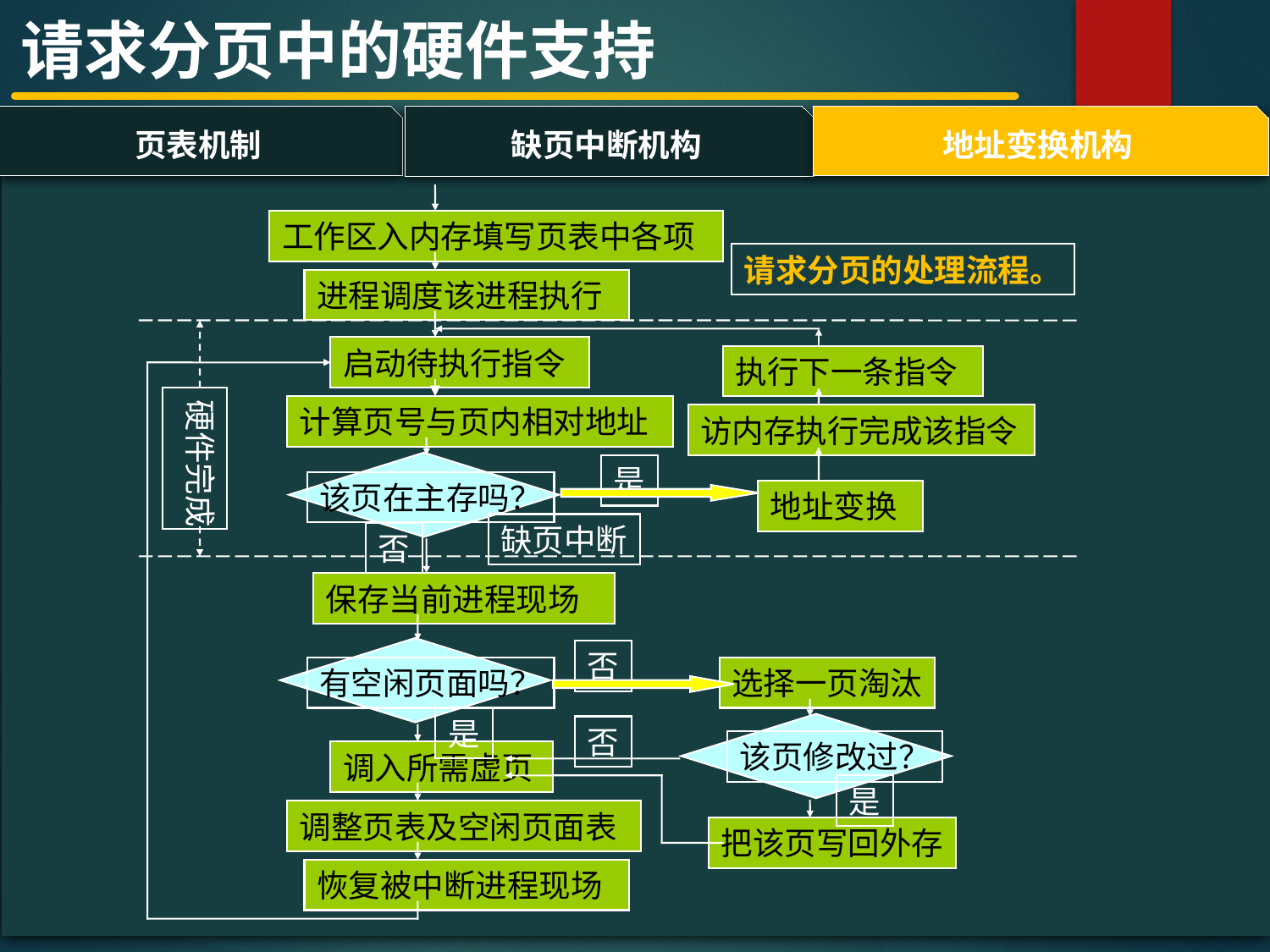

请求分页中的硬件支持
页表机制
地址变换机构
缺页中断机构
#

工作区入内存填写页表中各项
请求分页的处理流程。

进程调度该进程执行

启动待执行指令
执行下一条指令

硬件完成

计算页号与页内相对地址
访内存执行完成该指令

是
该页在主存吗？
地址变换

缺页中断
否

保存当前进程现场

否
有空闲页面吗？
选择一页淘汰

是

否

该页修改过？
调入所需虚页

是

调整页表及空闲页面表

把该页写回外存

恢复被中断进程现场